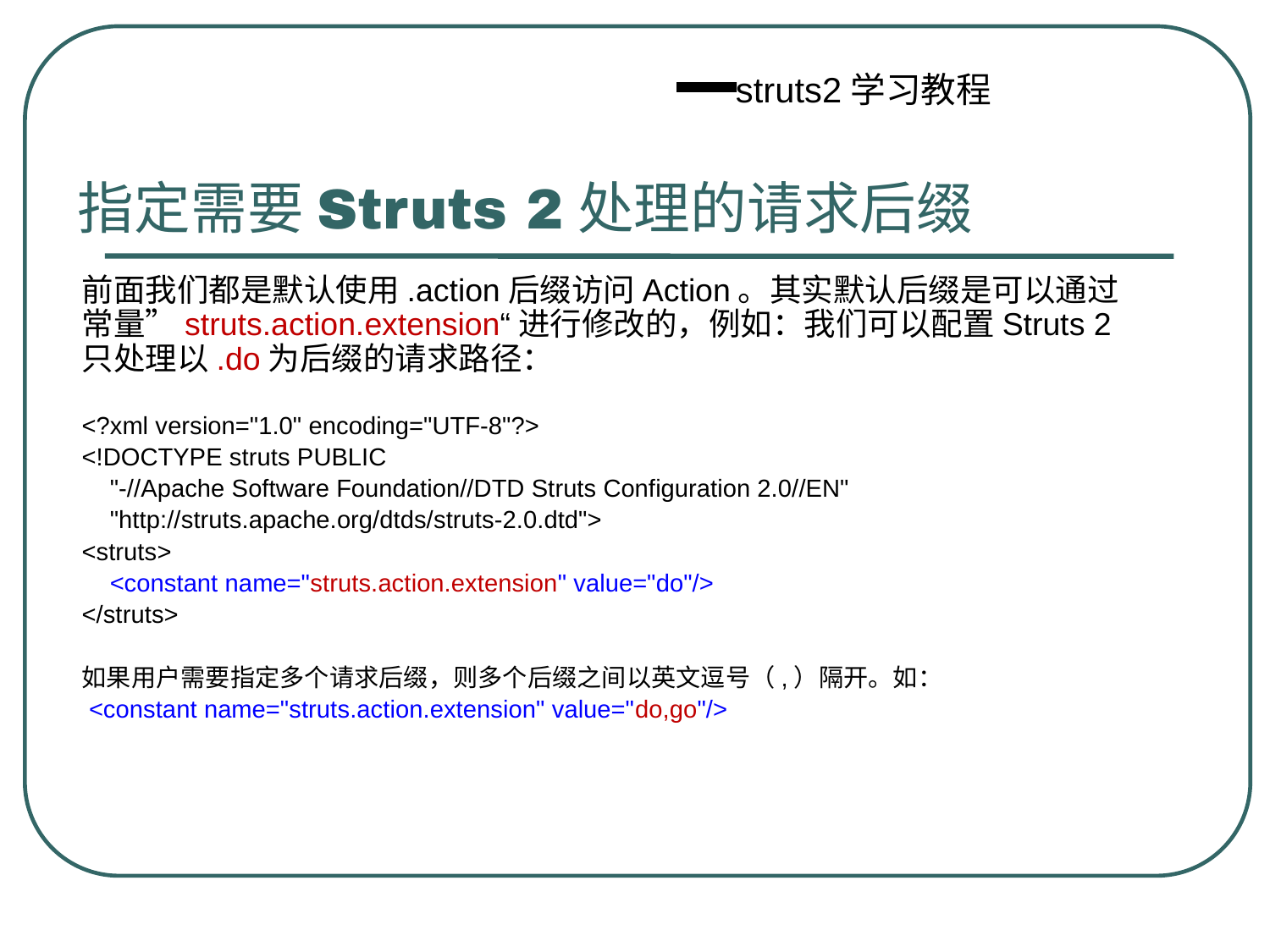

指定需要Struts 2处理的请求后缀
前面我们都是默认使用.action后缀访问Action。其实默认后缀是可以通过常量”struts.action.extension“进行修改的，例如：我们可以配置Struts 2只处理以.do为后缀的请求路径：

<?xml version="1.0" encoding="UTF-8"?>
<!DOCTYPE struts PUBLIC
    "-//Apache Software Foundation//DTD Struts Configuration 2.0//EN"
    "http://struts.apache.org/dtds/struts-2.0.dtd">
<struts>
    <constant name="struts.action.extension" value="do"/>
</struts>

如果用户需要指定多个请求后缀，则多个后缀之间以英文逗号（,）隔开。如：
 <constant name="struts.action.extension" value="do,go"/>